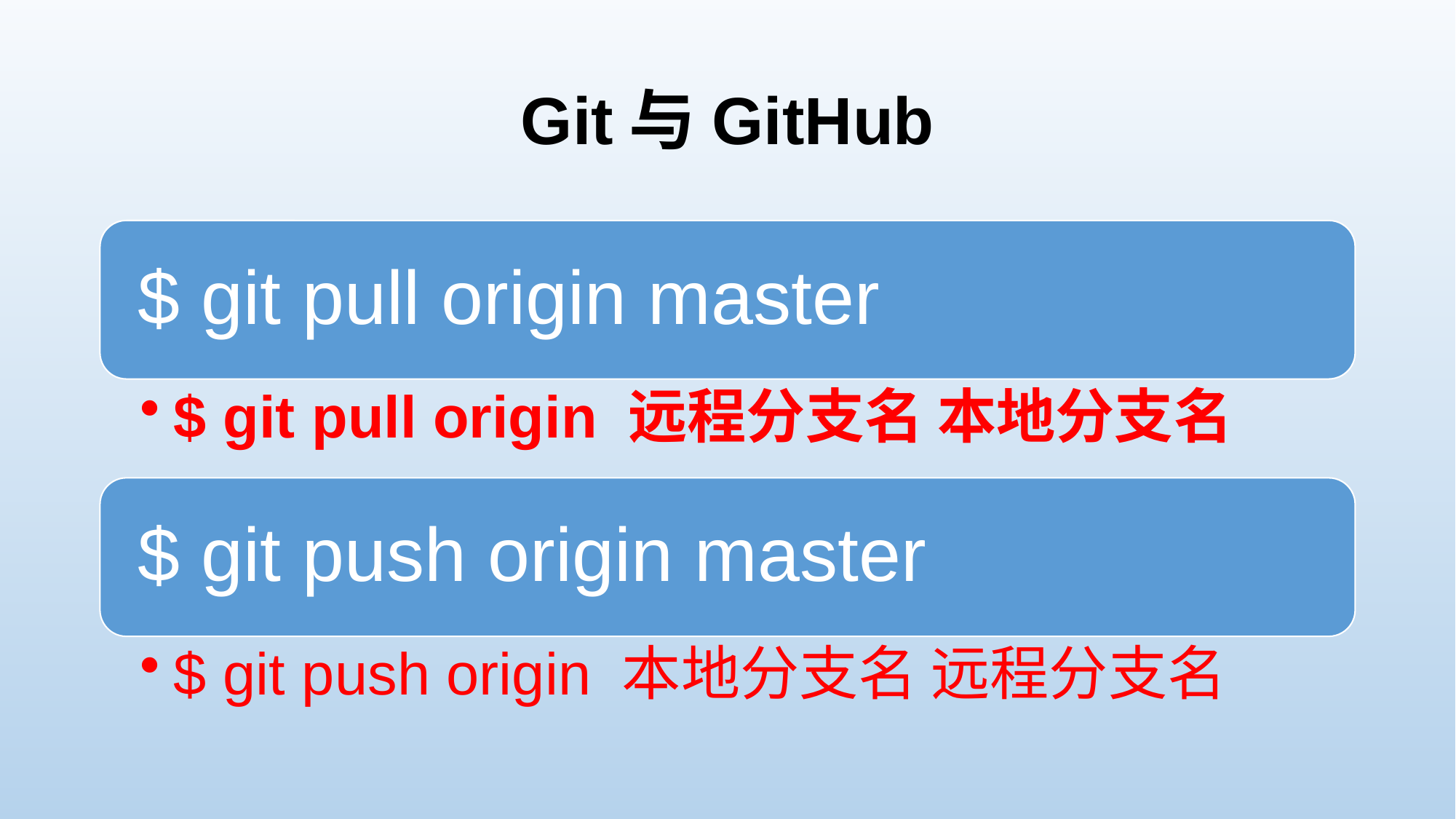

# Git与GitHub
$ git pull origin master
$ git pull origin 远程分支名 本地分支名
$ git push origin master
$ git push origin 本地分支名 远程分支名